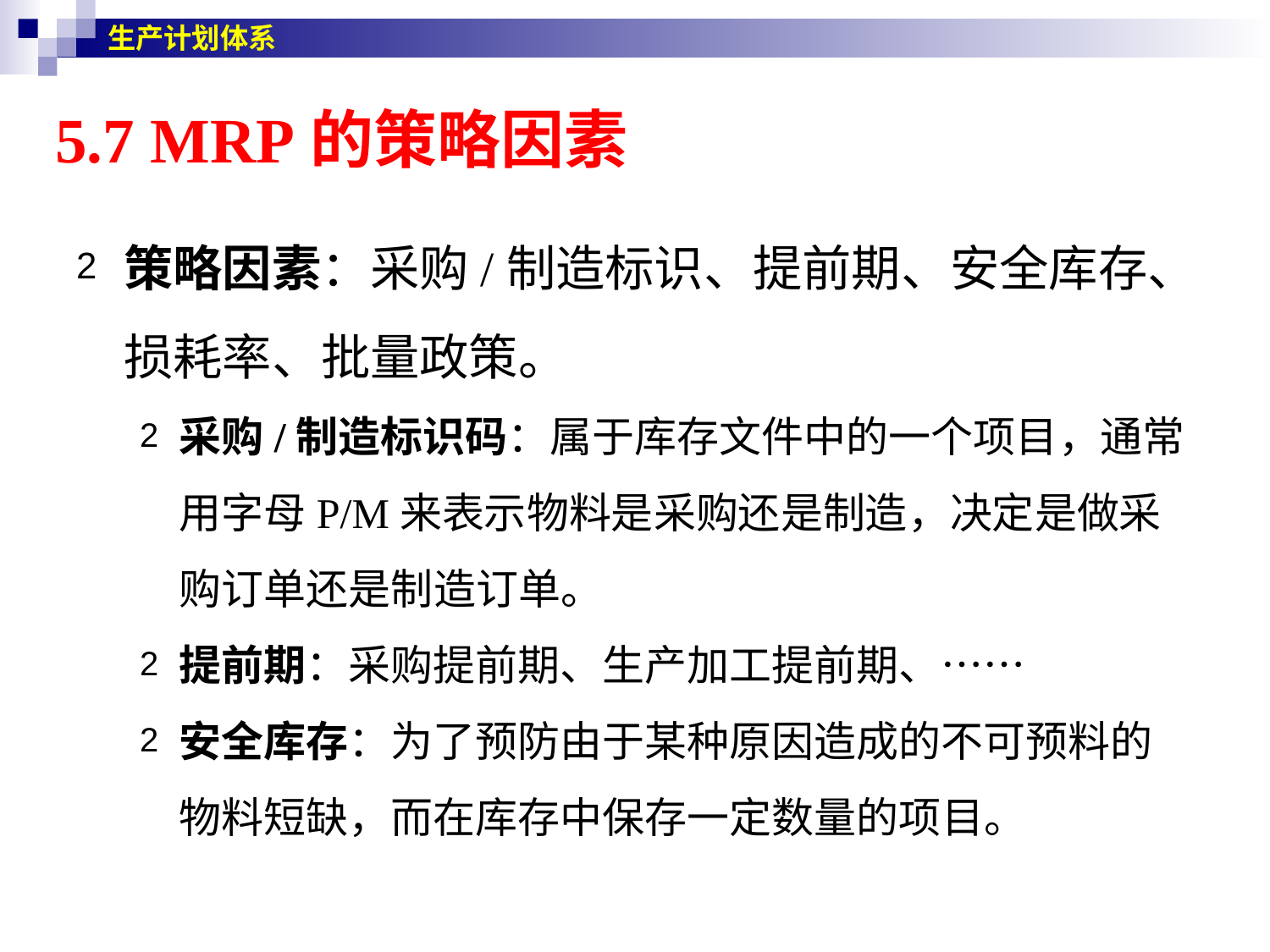

生产计划体系
# 5.7 MRP的策略因素
策略因素：采购/制造标识、提前期、安全库存、损耗率、批量政策。
采购/制造标识码：属于库存文件中的一个项目，通常用字母P/M来表示物料是采购还是制造，决定是做采购订单还是制造订单。
提前期：采购提前期、生产加工提前期、……
安全库存：为了预防由于某种原因造成的不可预料的物料短缺，而在库存中保存一定数量的项目。